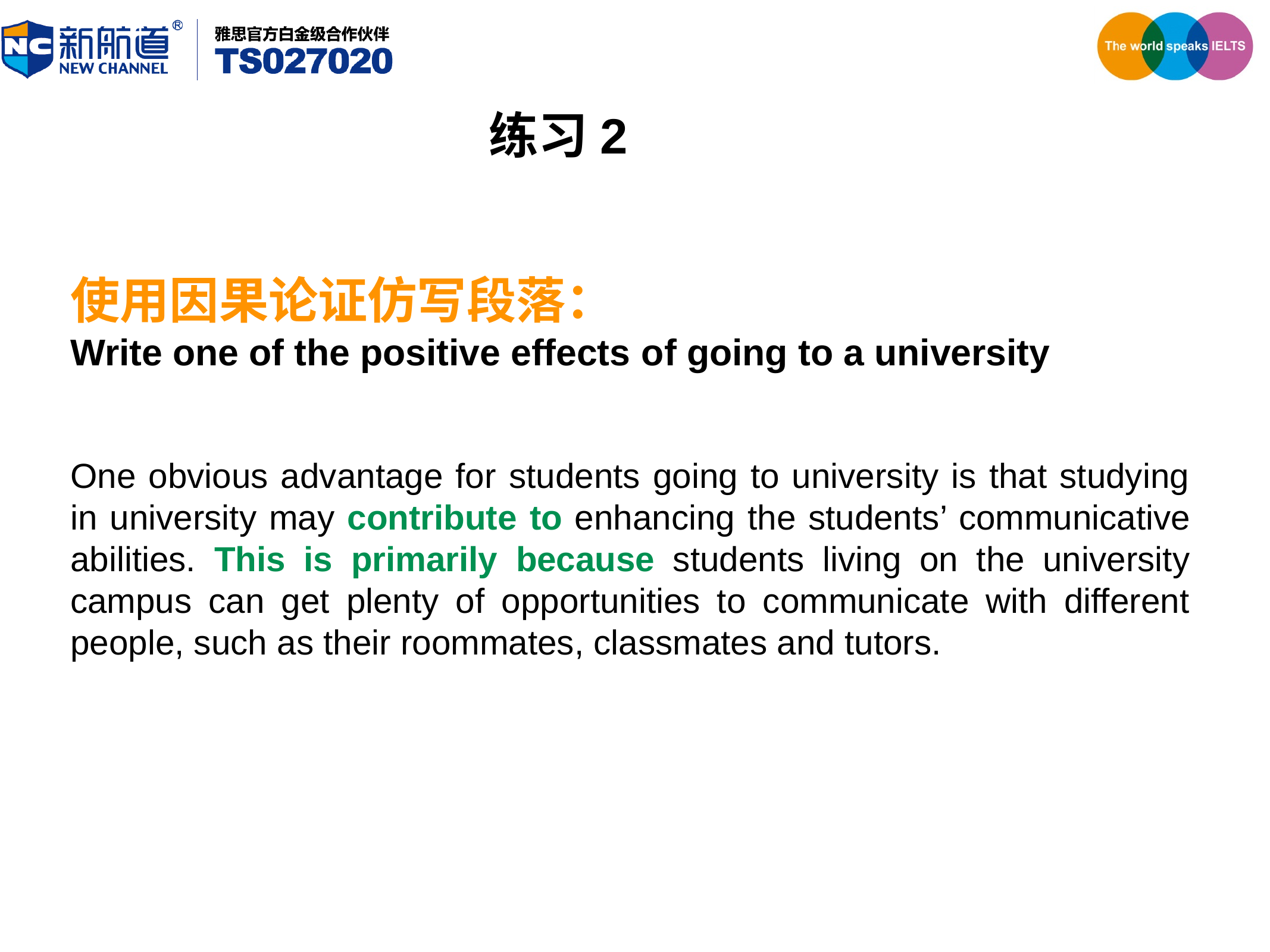

练习2
使用因果论证仿写段落：
Write one of the positive effects of going to a university
One obvious advantage for students going to university is that studying in university may contribute to enhancing the students’ communicative abilities. This is primarily because students living on the university campus can get plenty of opportunities to communicate with different people, such as their roommates, classmates and tutors.